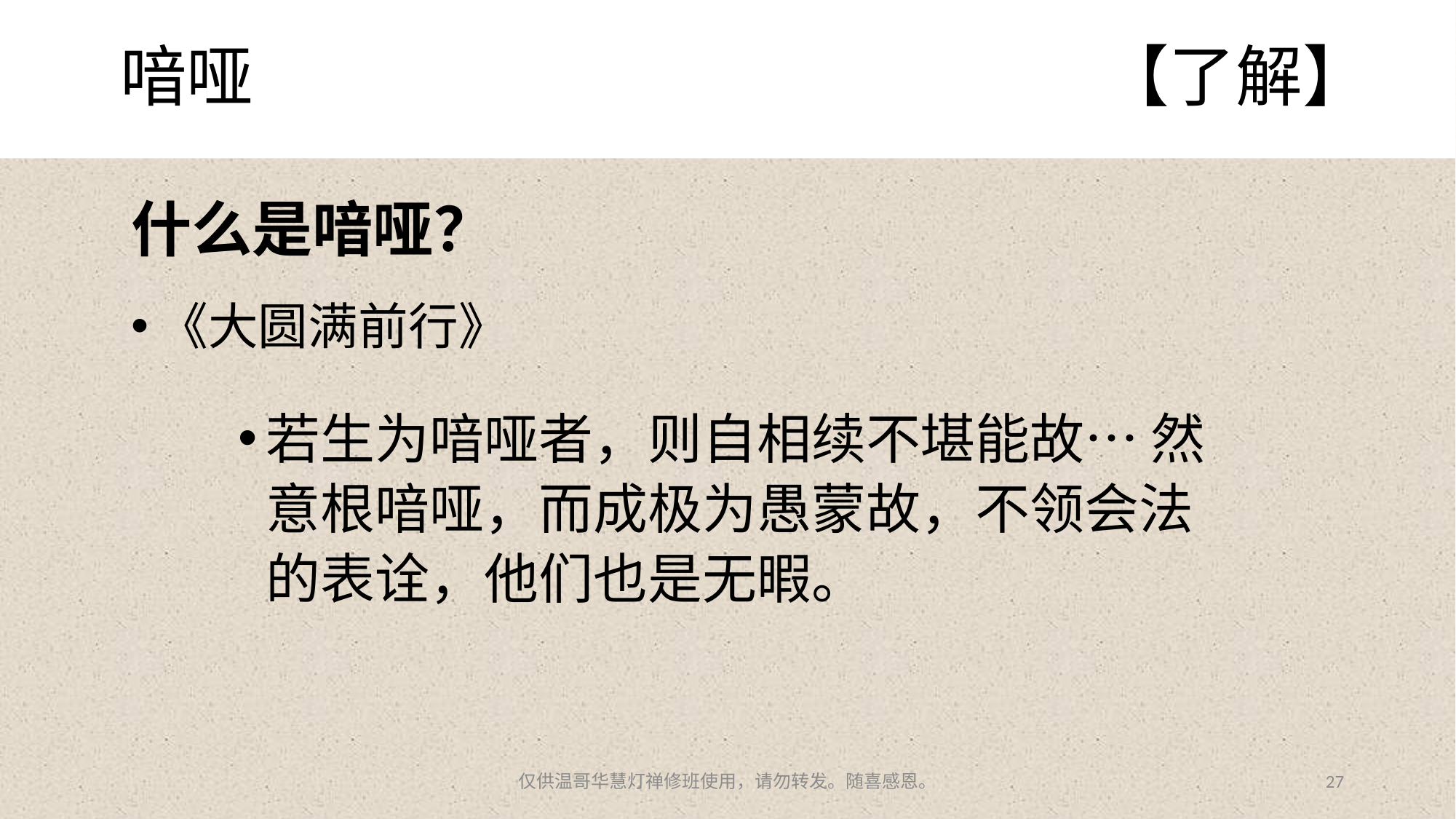

# 喑哑								【了解】
什么是喑哑？
《大圆满前行》
若生为喑哑者，则自相续不堪能故… 然意根喑哑，而成极为愚蒙故，不领会法的表诠，他们也是无暇。
仅供温哥华慧灯禅修班使用，请勿转发。随喜感恩。
27